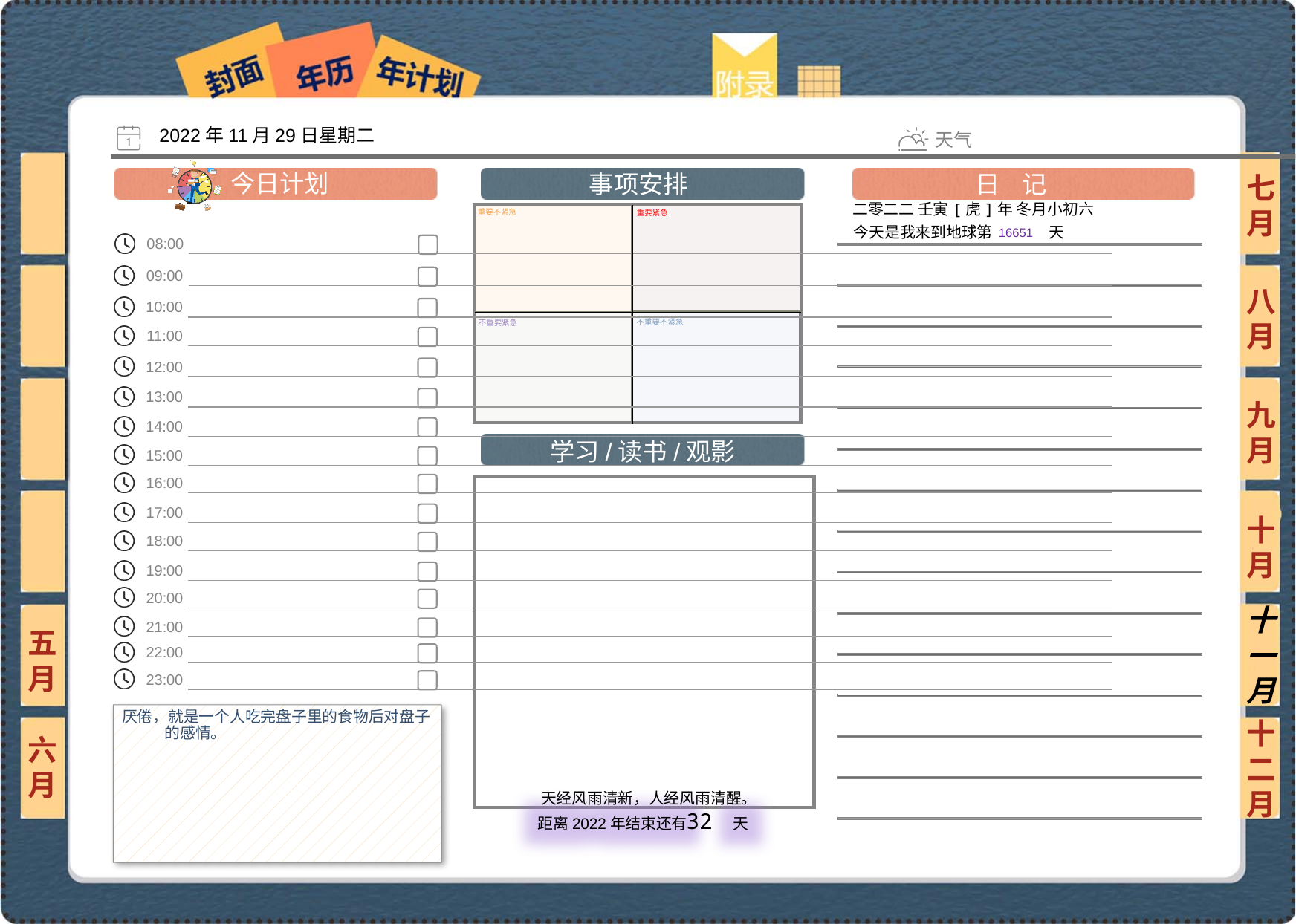

2022年11月29日星期二
七月
二零二二 壬寅[虎]年 冬月小初六
16651
八月
九月
十月
十一月
五月
厌倦，就是一个人吃完盘子里的食物后对盘子的感情。

六月
十二月
32
 天经风雨清新，人经风雨清醒。